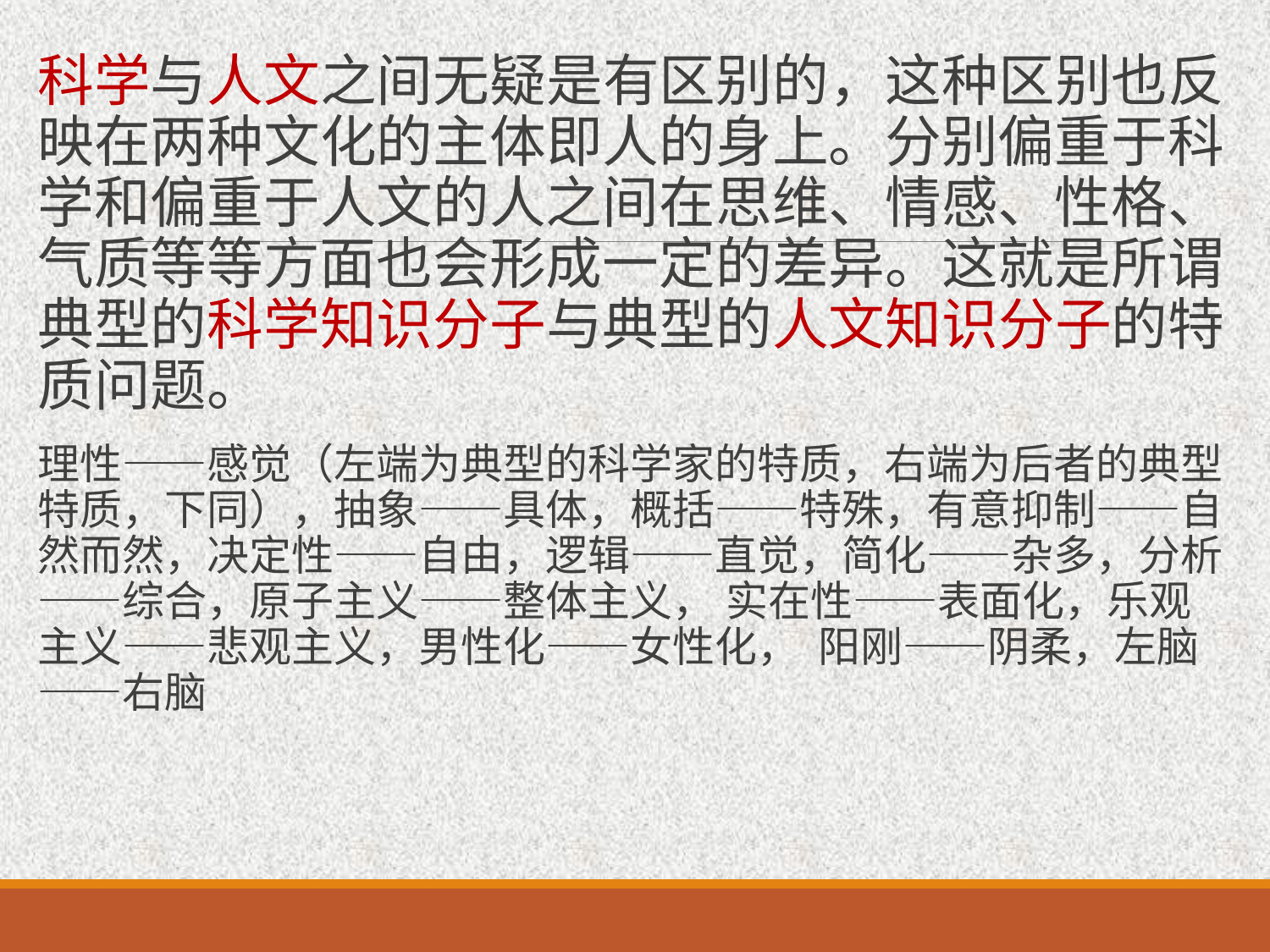

科学与人文之间无疑是有区别的，这种区别也反映在两种文化的主体即人的身上。分别偏重于科学和偏重于人文的人之间在思维、情感、性格、气质等等方面也会形成一定的差异。这就是所谓典型的科学知识分子与典型的人文知识分子的特质问题。
理性——感觉（左端为典型的科学家的特质，右端为后者的典型特质，下同），抽象——具体，概括——特殊，有意抑制——自然而然，决定性——自由，逻辑——直觉，简化——杂多，分析——综合，原子主义——整体主义， 实在性——表面化，乐观主义——悲观主义，男性化——女性化，  阳刚——阴柔，左脑——右脑